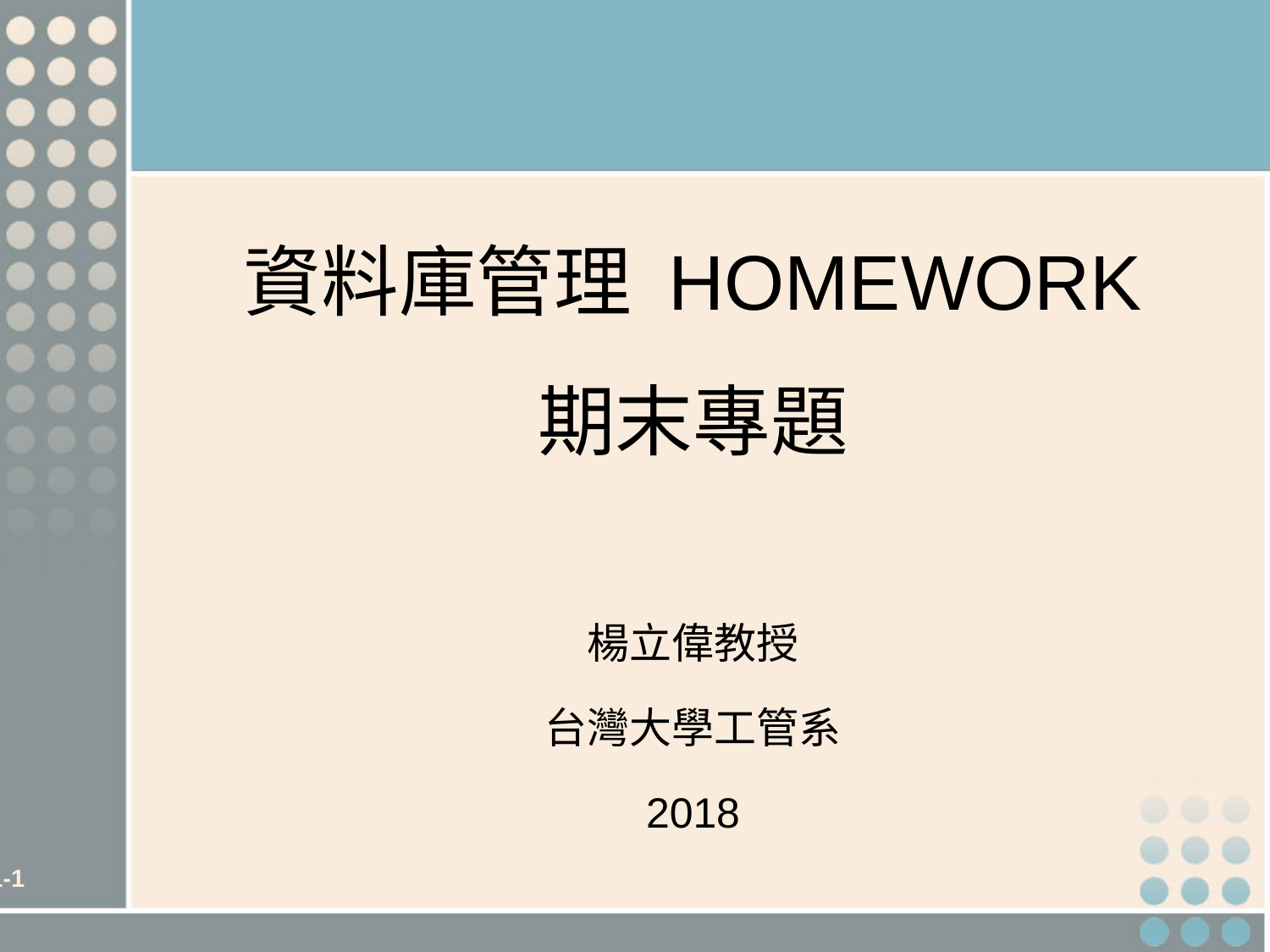

# 資料庫管理 Homework 期末專題
楊立偉教授
台灣大學工管系
2018